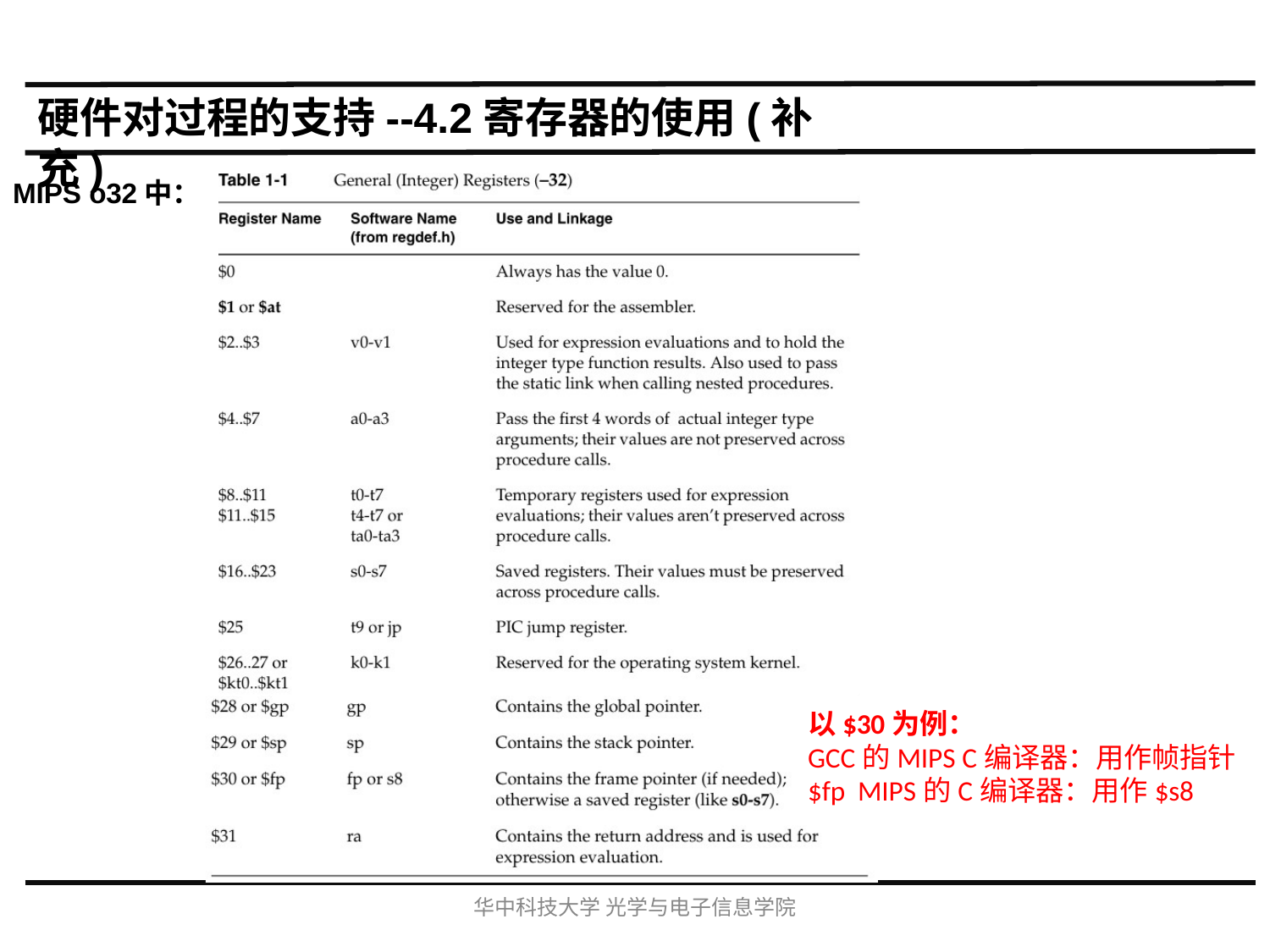

# 硬件对过程的支持--4.2寄存器的使用(补充)

MIPS o32中：

以$30为例：
GCC的MIPS C编译器：用作帧指针$fp  MIPS的C编译器：用作$s8
华中科技大学光学与电子信息学院